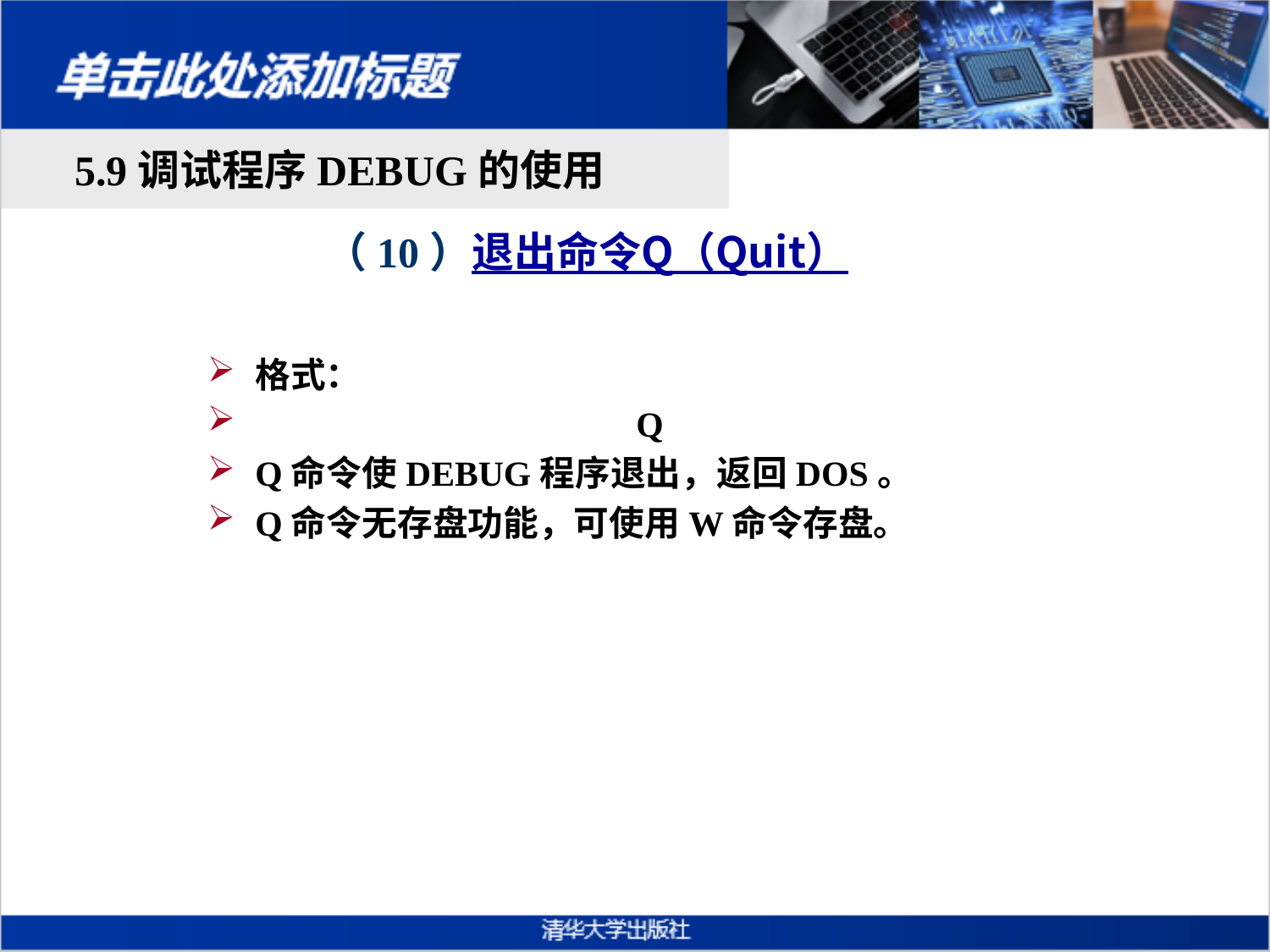

5.9调试程序DEBUG的使用
# （10）退出命令Q（Quit）
格式：
			Q
Q命令使DEBUG程序退出，返回DOS。
Q命令无存盘功能，可使用W命令存盘。